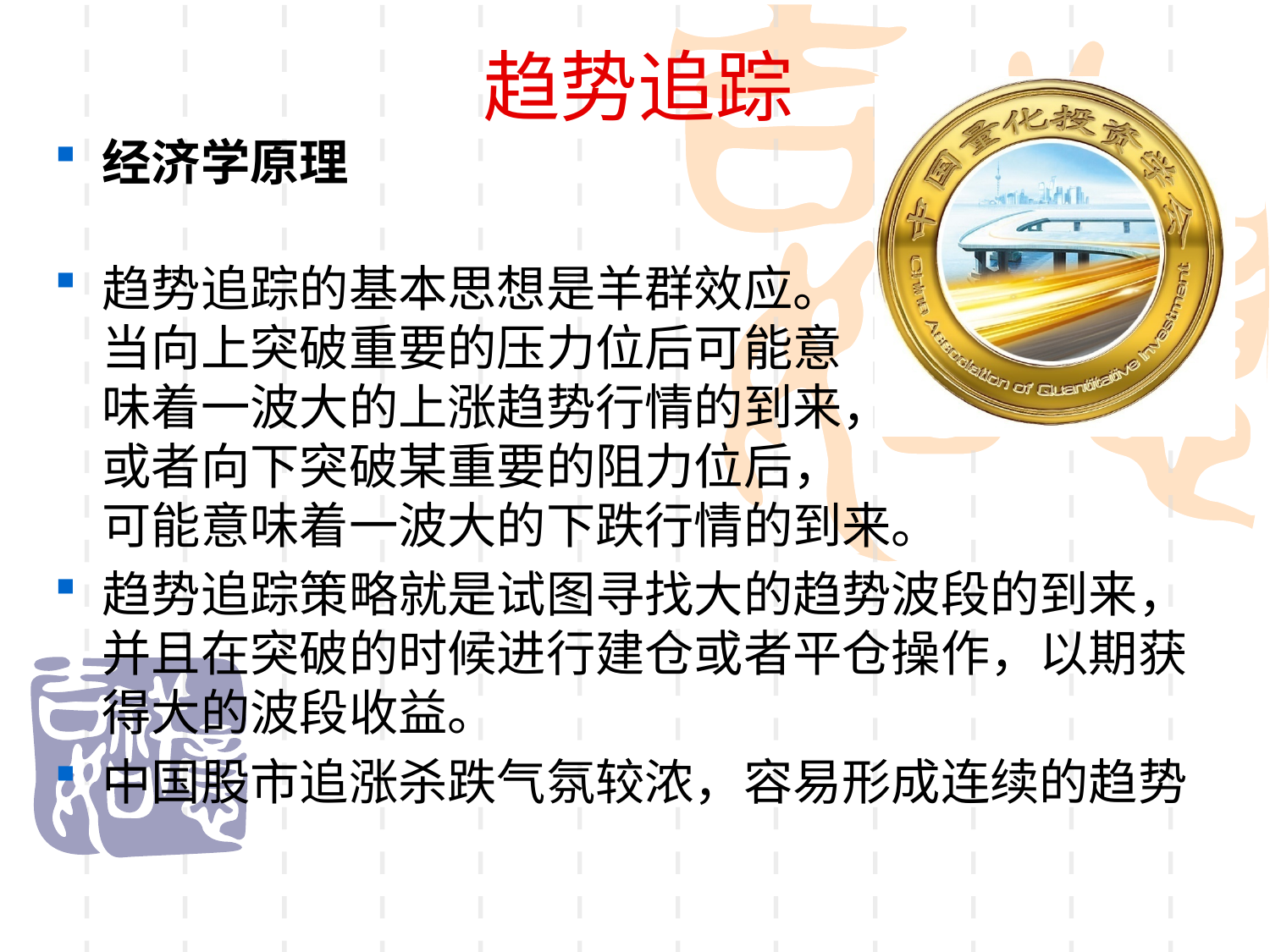

趋势追踪
经济学原理

趋势追踪的基本思想是羊群效应。
当向上突破重要的压力位后可能意
味着一波大的上涨趋势行情的到来，
或者向下突破某重要的阻力位后，
可能意味着一波大的下跌行情的到来。
趋势追踪策略就是试图寻找大的趋势波段的到来，并且在突破的时候进行建仓或者平仓操作，以期获得大的波段收益。
中国股市追涨杀跌气氛较浓，容易形成连续的趋势